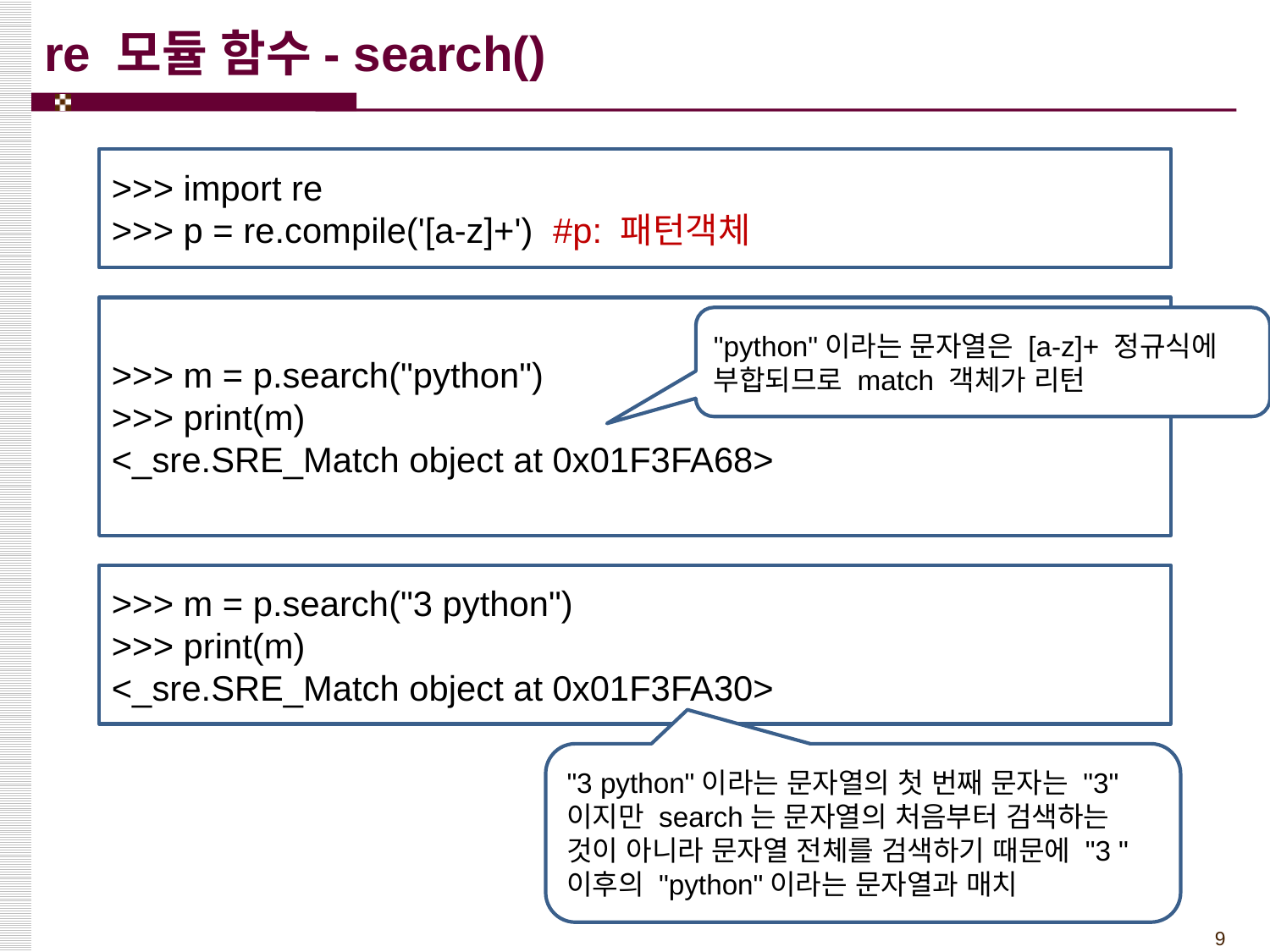

# re 모듈 함수- search()
>>> import re
>>> p = re.compile('[a-z]+')  #p: 패턴객체
>>> m = p.search("python")
>>> print(m)
<_sre.SRE_Match object at 0x01F3FA68>
"python"이라는 문자열은 [a-z]+ 정규식에 부합되므로 match 객체가 리턴
>>> m = p.search("3 python")
>>> print(m)
<_sre.SRE_Match object at 0x01F3FA30>
"3 python"이라는 문자열의 첫 번째 문자는 "3"이지만 search는 문자열의 처음부터 검색하는 것이 아니라 문자열 전체를 검색하기 때문에 "3 " 이후의 "python"이라는 문자열과 매치